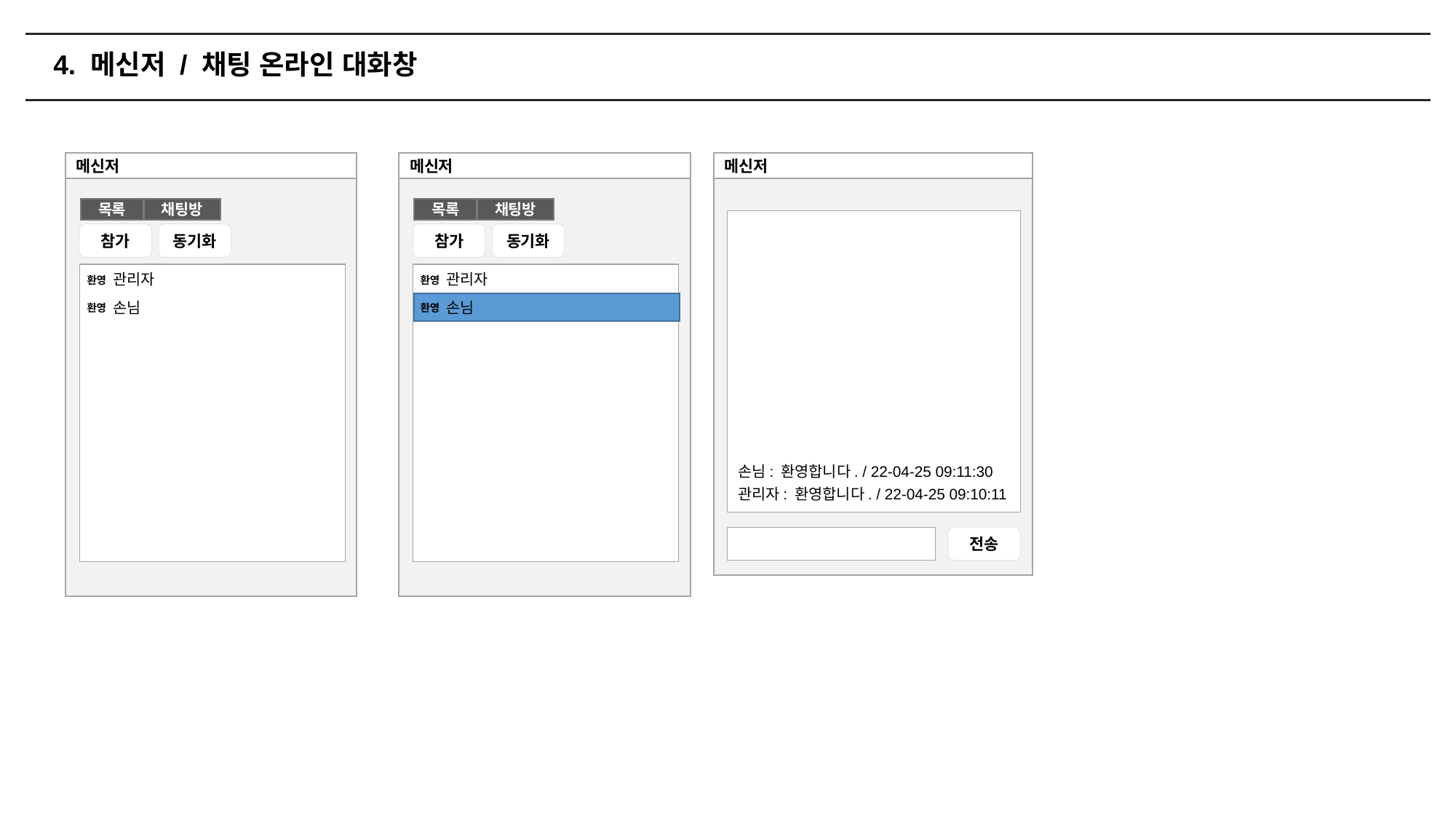

# 4. 메신저 / 채팅 온라인 대화창

메신저

메신저
메신저

목록
채팅방
목록
채팅방

참가
동기화
참가
동기화

관리자
관리자
환영
환영
손님
손님

환영
환영
손님: 환영합니다. / 22-04-25 09:11:30
관리자: 환영합니다. / 22-04-25 09:10:11

전송